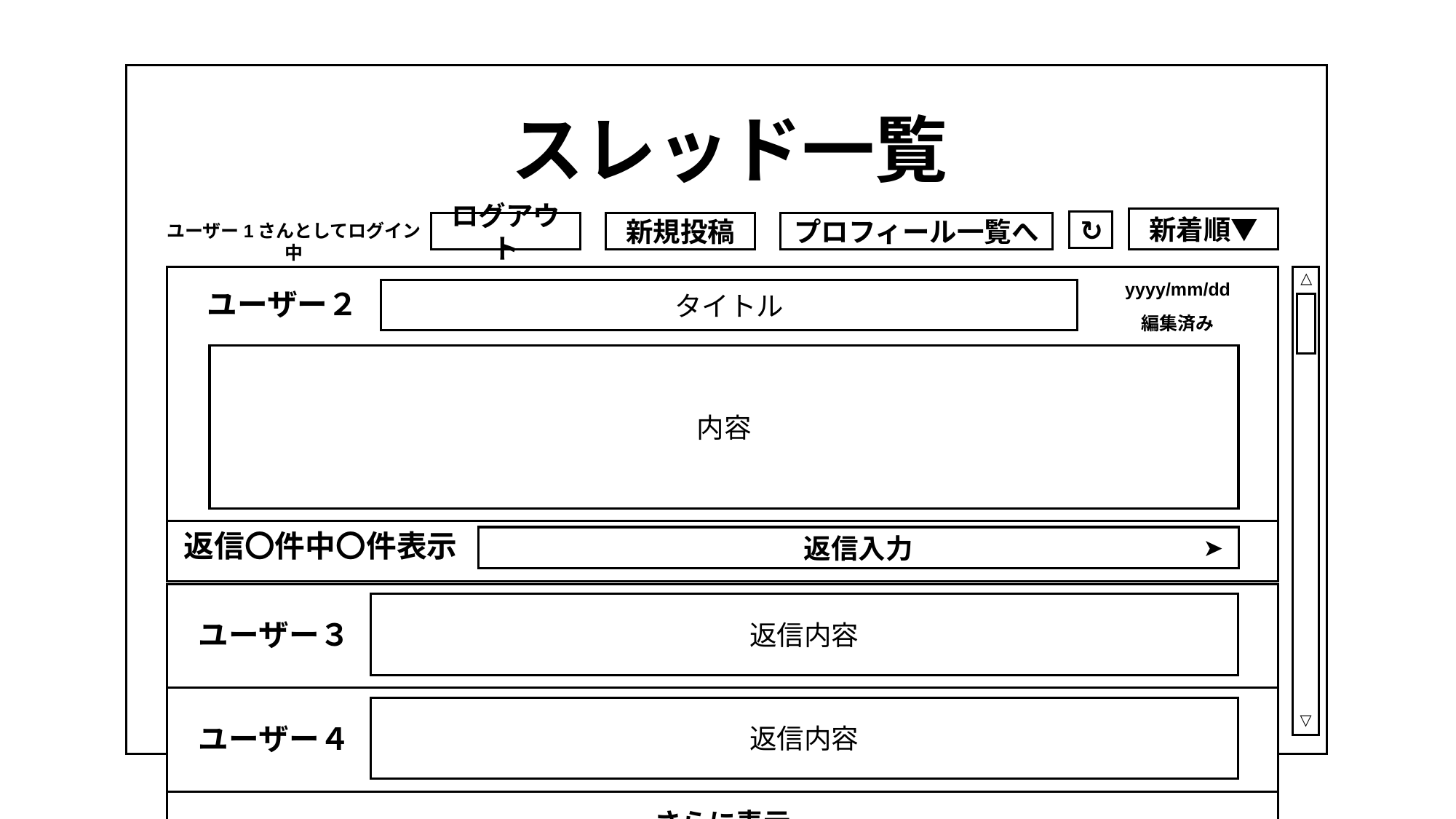

スレッド一覧
新着順▼
↻
プロフィール一覧へ
ログアウト
新規投稿
ユーザー1さんとしてログイン中
△

yyyy/mm/dd
ユーザー２
タイトル

編集済み
内容

返信〇件中〇件表示
➤
返信入力

返信内容
ユーザー３

返信内容
▽
ユーザー４
さらに表示